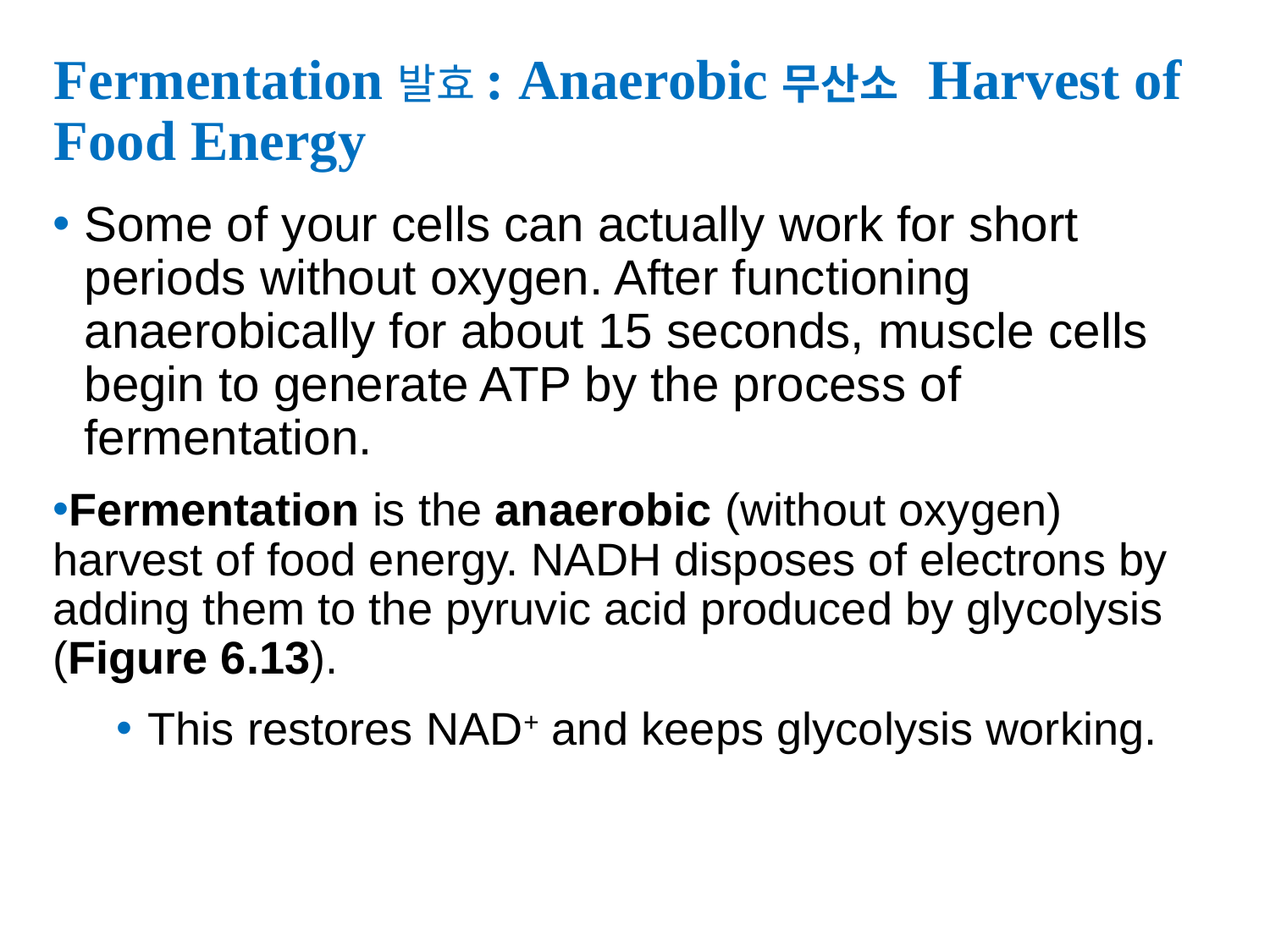

# Fermentation발효: Anaerobic무산소 Harvest of Food Energy
Some of your cells can actually work for short periods without oxygen. After functioning anaerobically for about 15 seconds, muscle cells begin to generate ATP by the process of fermentation.
Fermentation is the anaerobic (without oxygen) harvest of food energy. NADH disposes of electrons by adding them to the pyruvic acid produced by glycolysis (Figure 6.13).
This restores NAD+ and keeps glycolysis working.